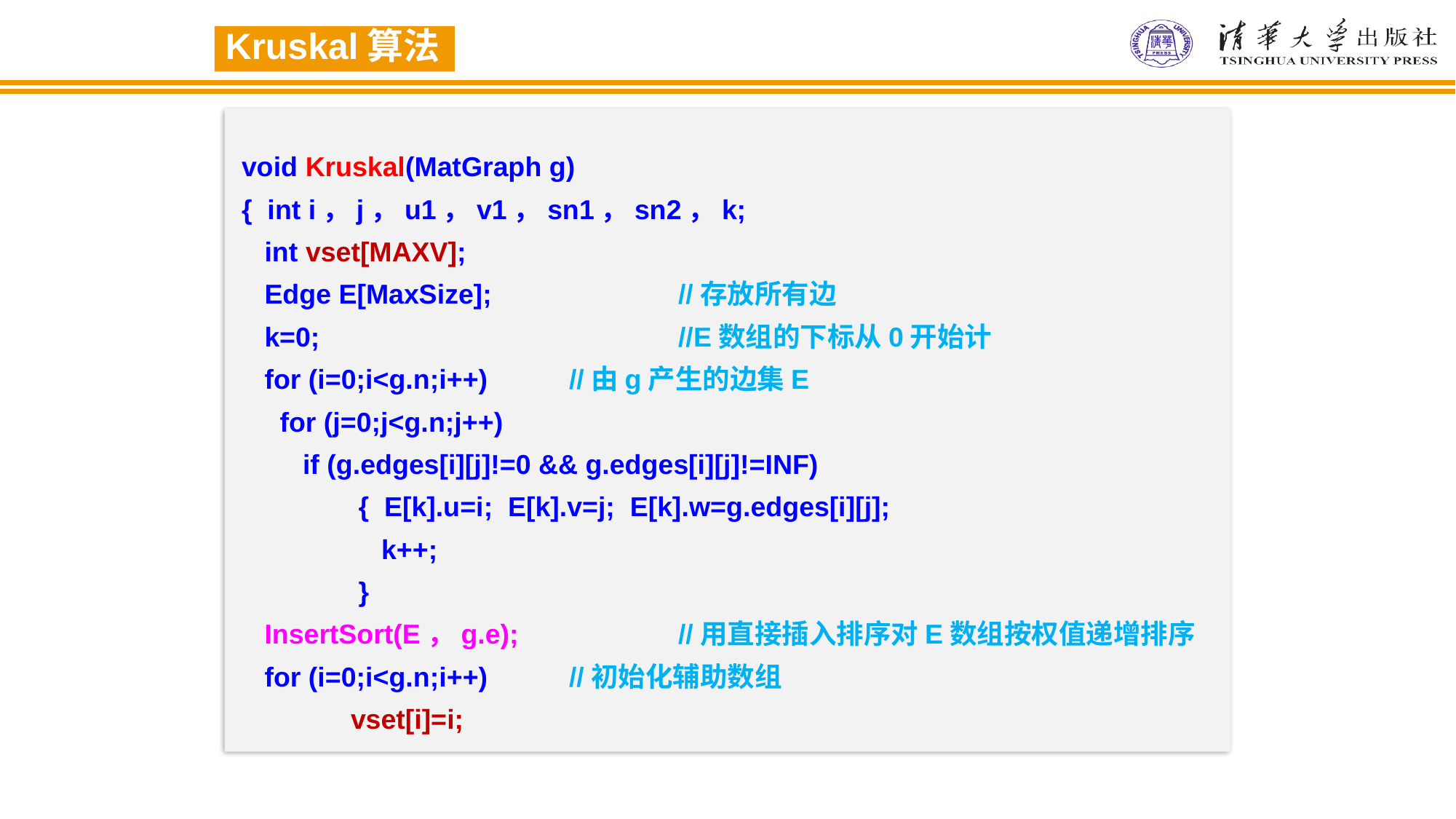

Kruskal算法
void Kruskal(MatGraph g)
{  int i，j，u1，v1，sn1，sn2，k;
   int vset[MAXV];
   Edge E[MaxSize];		//存放所有边
   k=0;				//E数组的下标从0开始计
   for (i=0;i<g.n;i++)	//由g产生的边集E
     for (j=0;j<g.n;j++)
        if (g.edges[i][j]!=0 && g.edges[i][j]!=INF)
	 {  E[k].u=i;  E[k].v=j;  E[k].w=g.edges[i][j];
	    k++;
	 }
   InsertSort(E，g.e);		//用直接插入排序对E数组按权值递增排序
   for (i=0;i<g.n;i++) 	//初始化辅助数组
	vset[i]=i;